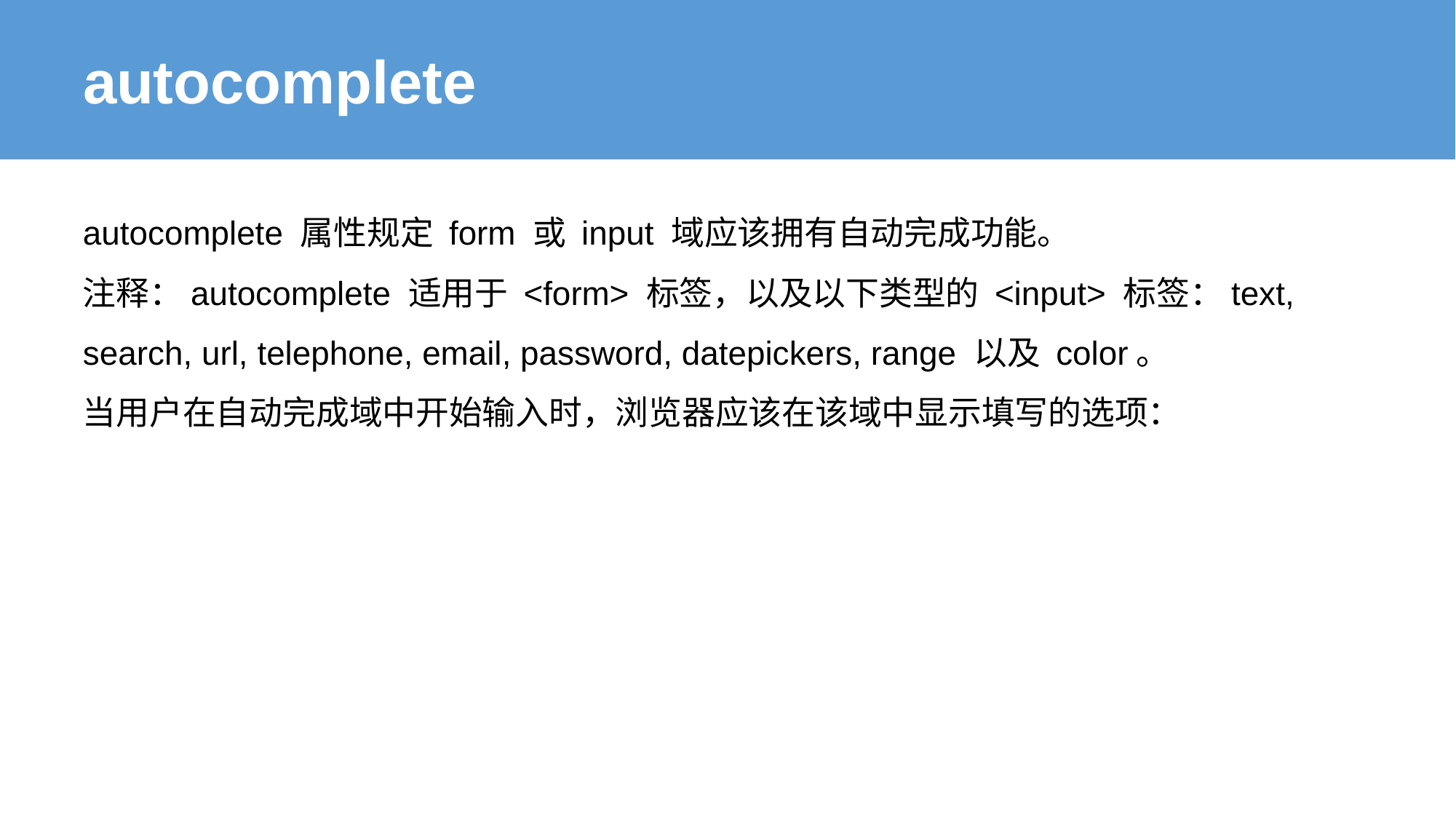

# autocomplete
autocomplete 属性规定 form 或 input 域应该拥有自动完成功能。
注释：autocomplete 适用于 <form> 标签，以及以下类型的 <input> 标签：text, search, url, telephone, email, password, datepickers, range 以及 color。
当用户在自动完成域中开始输入时，浏览器应该在该域中显示填写的选项：